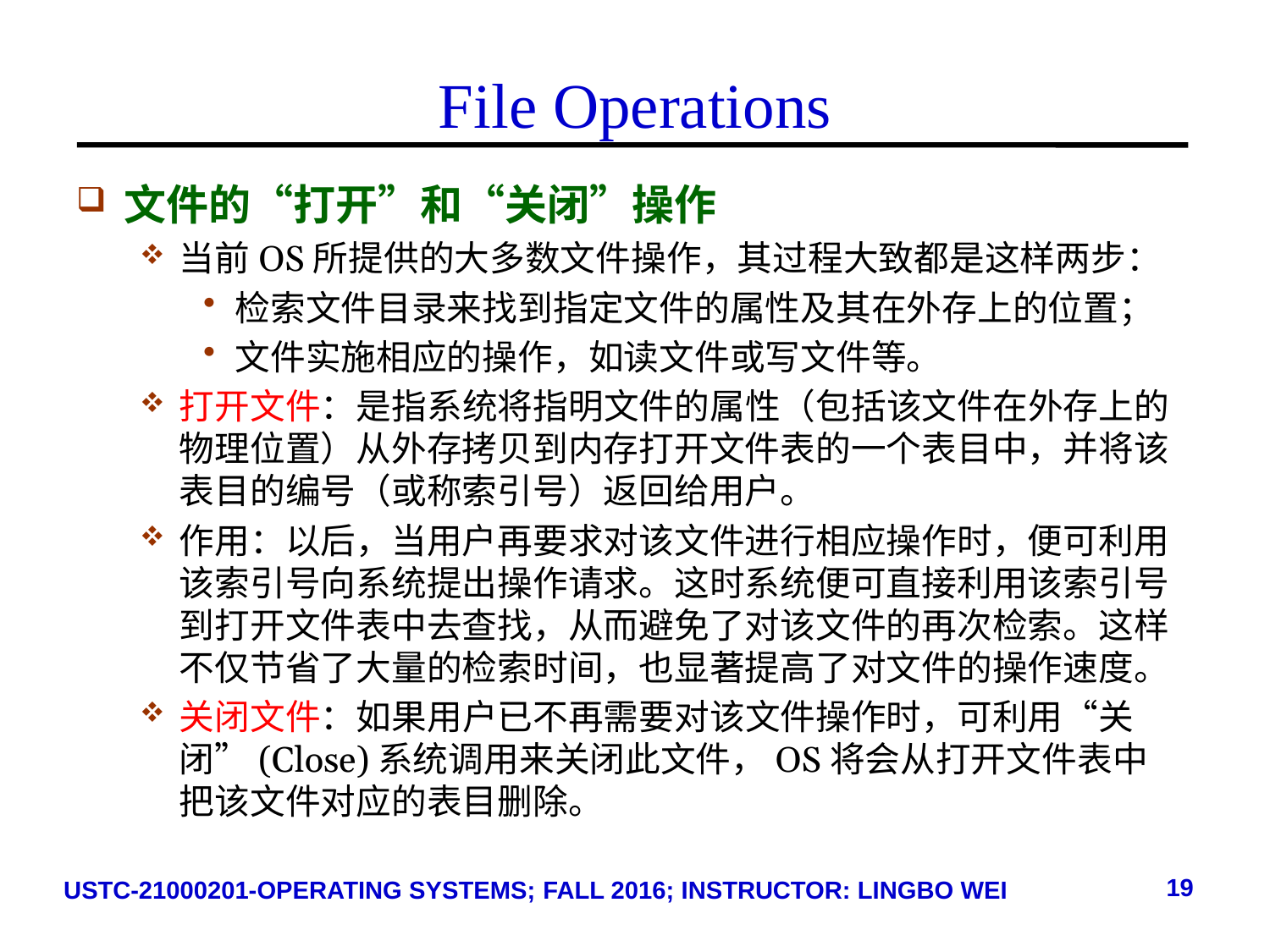

# File Operations
文件的“打开”和“关闭”操作
当前OS所提供的大多数文件操作，其过程大致都是这样两步：
检索文件目录来找到指定文件的属性及其在外存上的位置；
文件实施相应的操作，如读文件或写文件等。
打开文件：是指系统将指明文件的属性（包括该文件在外存上的物理位置）从外存拷贝到内存打开文件表的一个表目中，并将该表目的编号（或称索引号）返回给用户。
作用：以后，当用户再要求对该文件进行相应操作时，便可利用该索引号向系统提出操作请求。这时系统便可直接利用该索引号到打开文件表中去查找，从而避免了对该文件的再次检索。这样不仅节省了大量的检索时间，也显著提高了对文件的操作速度。
关闭文件：如果用户已不再需要对该文件操作时，可利用“关闭”(Close)系统调用来关闭此文件，OS将会从打开文件表中把该文件对应的表目删除。
19
USTC-21000201-OPERATING SYSTEMS; FALL 2016; INSTRUCTOR: LINGBO WEI